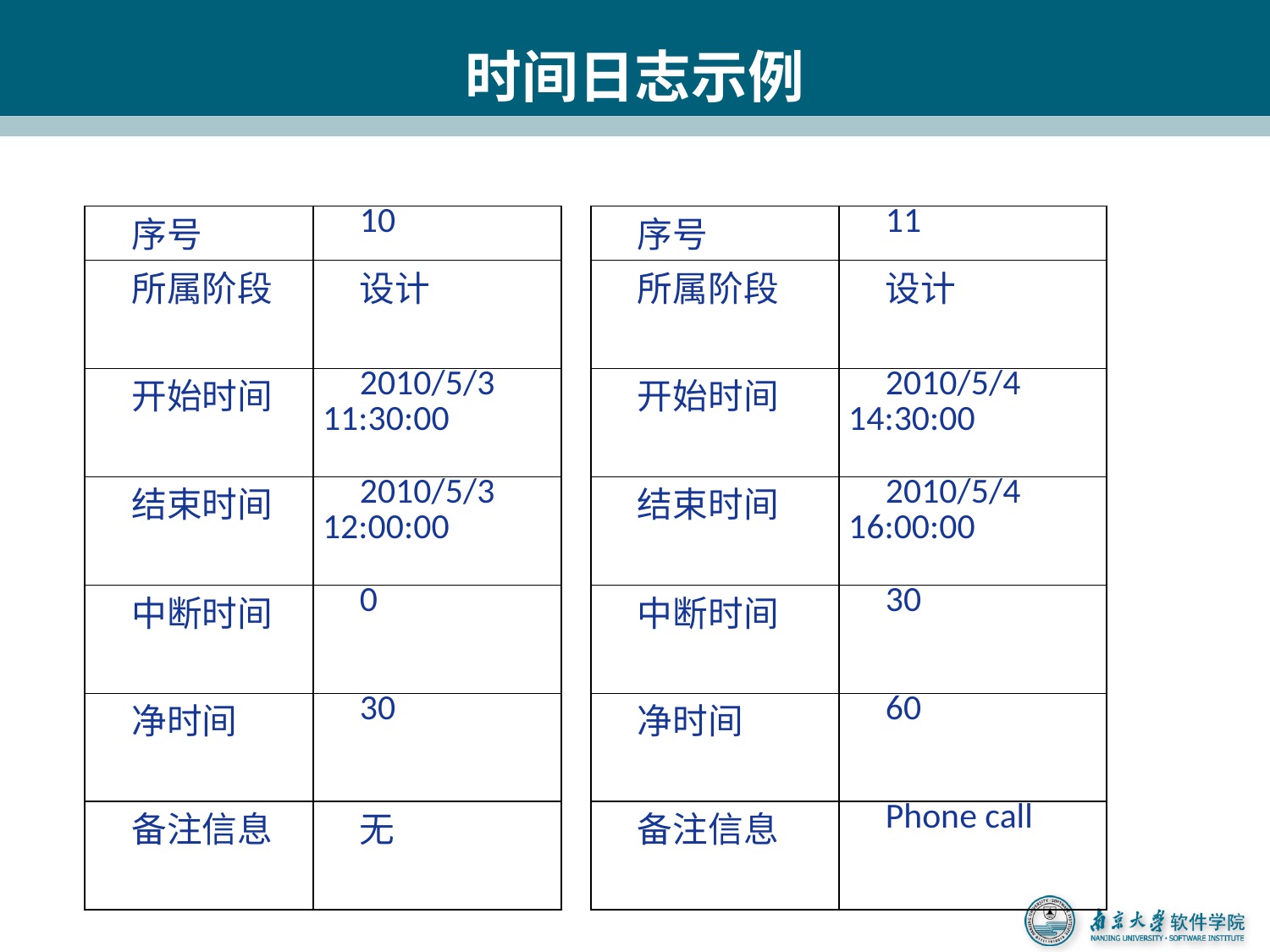

# 时间日志示例
| 序号 | 10 |
| --- | --- |
| 所属阶段 | 设计 |
| 开始时间 | 2010/5/3 11:30:00 |
| 结束时间 | 2010/5/3 12:00:00 |
| 中断时间 | 0 |
| 净时间 | 30 |
| 备注信息 | 无 |
| 序号 | 11 |
| --- | --- |
| 所属阶段 | 设计 |
| 开始时间 | 2010/5/4 14:30:00 |
| 结束时间 | 2010/5/4 16:00:00 |
| 中断时间 | 30 |
| 净时间 | 60 |
| 备注信息 | Phone call |